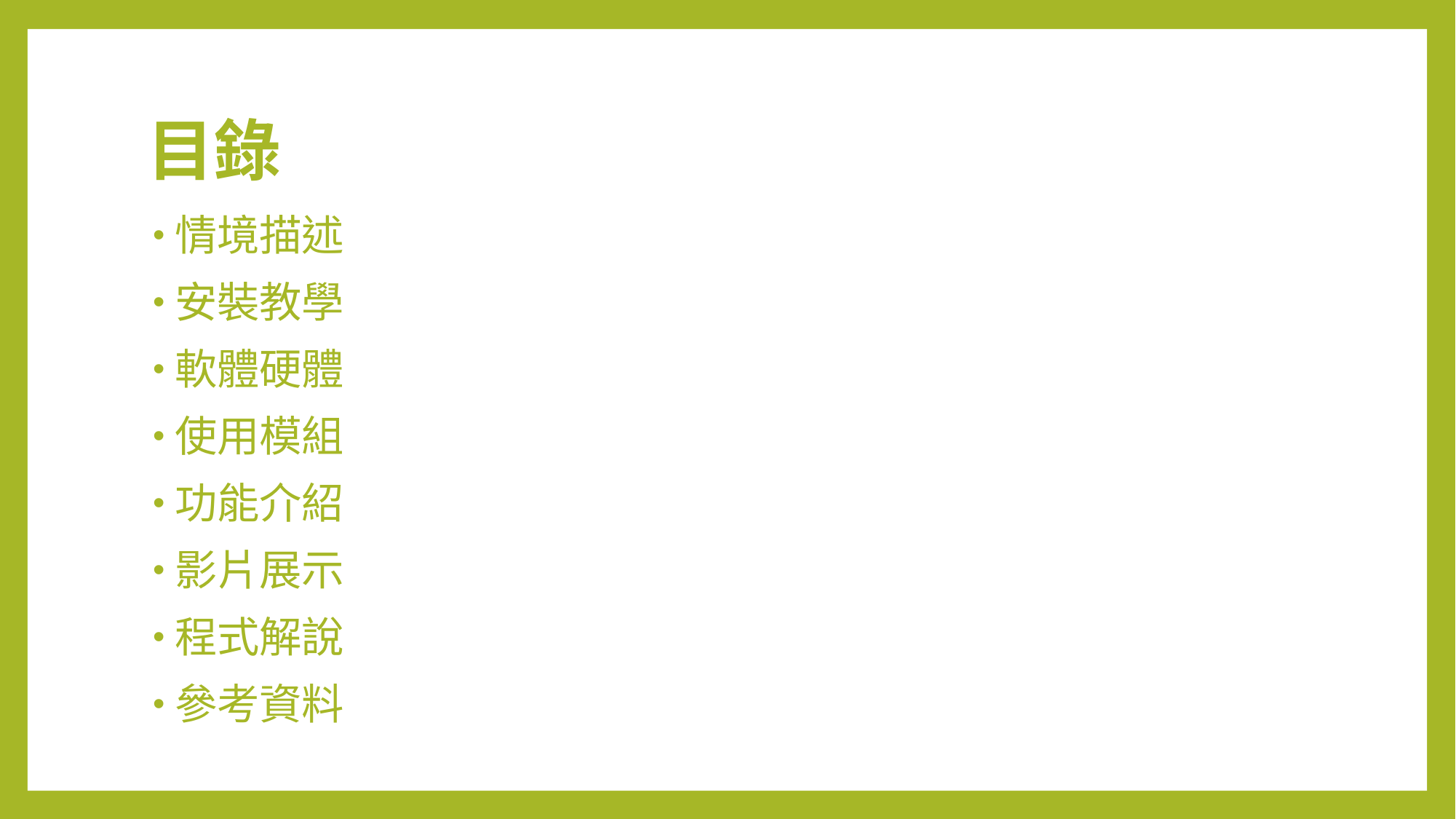

# 目錄
情境描述
安裝教學
軟體硬體
使用模組
功能介紹
影片展示
程式解說
參考資料